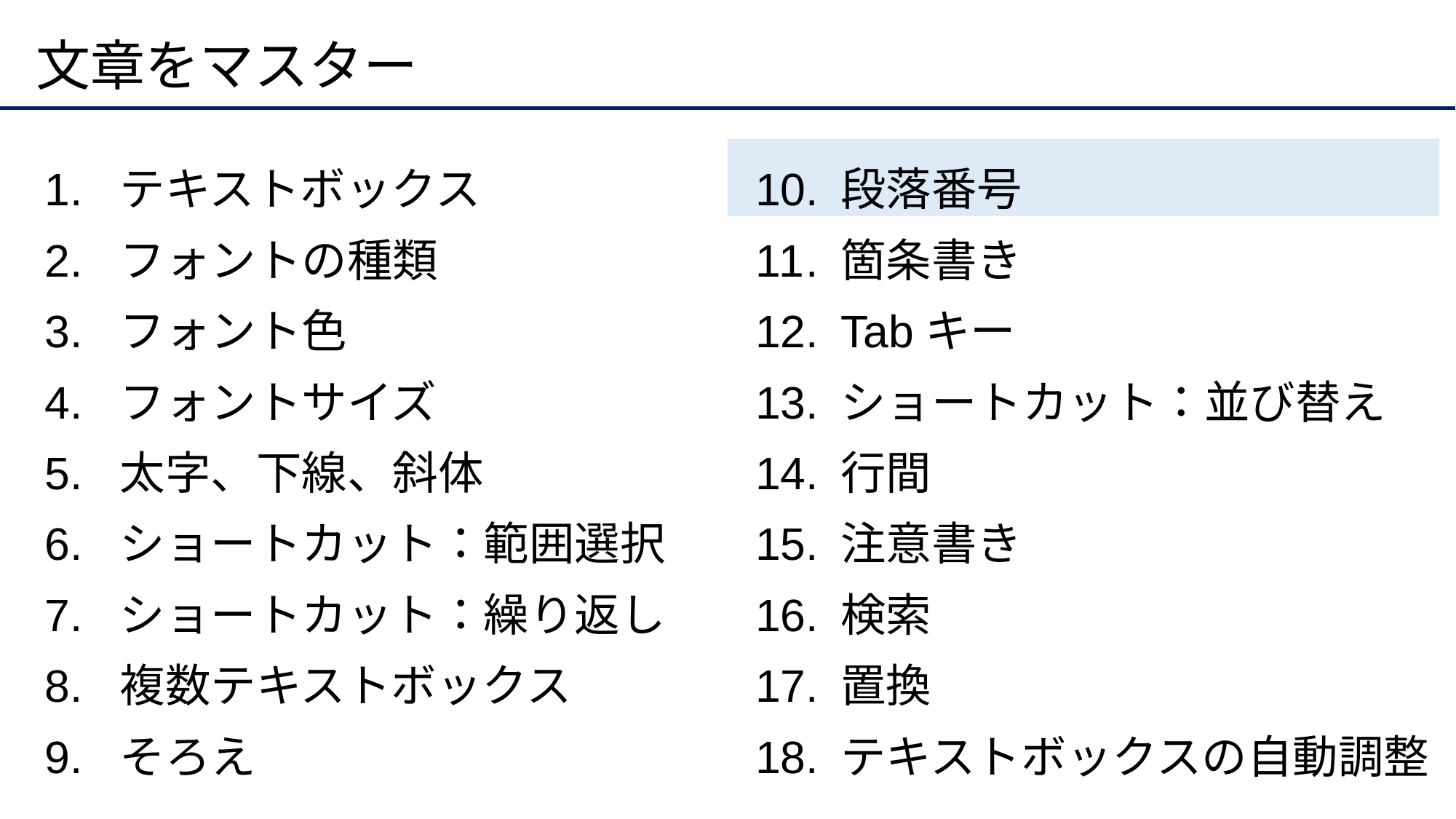

# 文章をマスター
テキストボックス
フォントの種類
フォント色
フォントサイズ
太字、下線、斜体
ショートカット：範囲選択
ショートカット：繰り返し
複数テキストボックス
そろえ

段落番号
箇条書き
Tabキー
ショートカット：並び替え
行間
注意書き
検索
置換
テキストボックスの自動調整